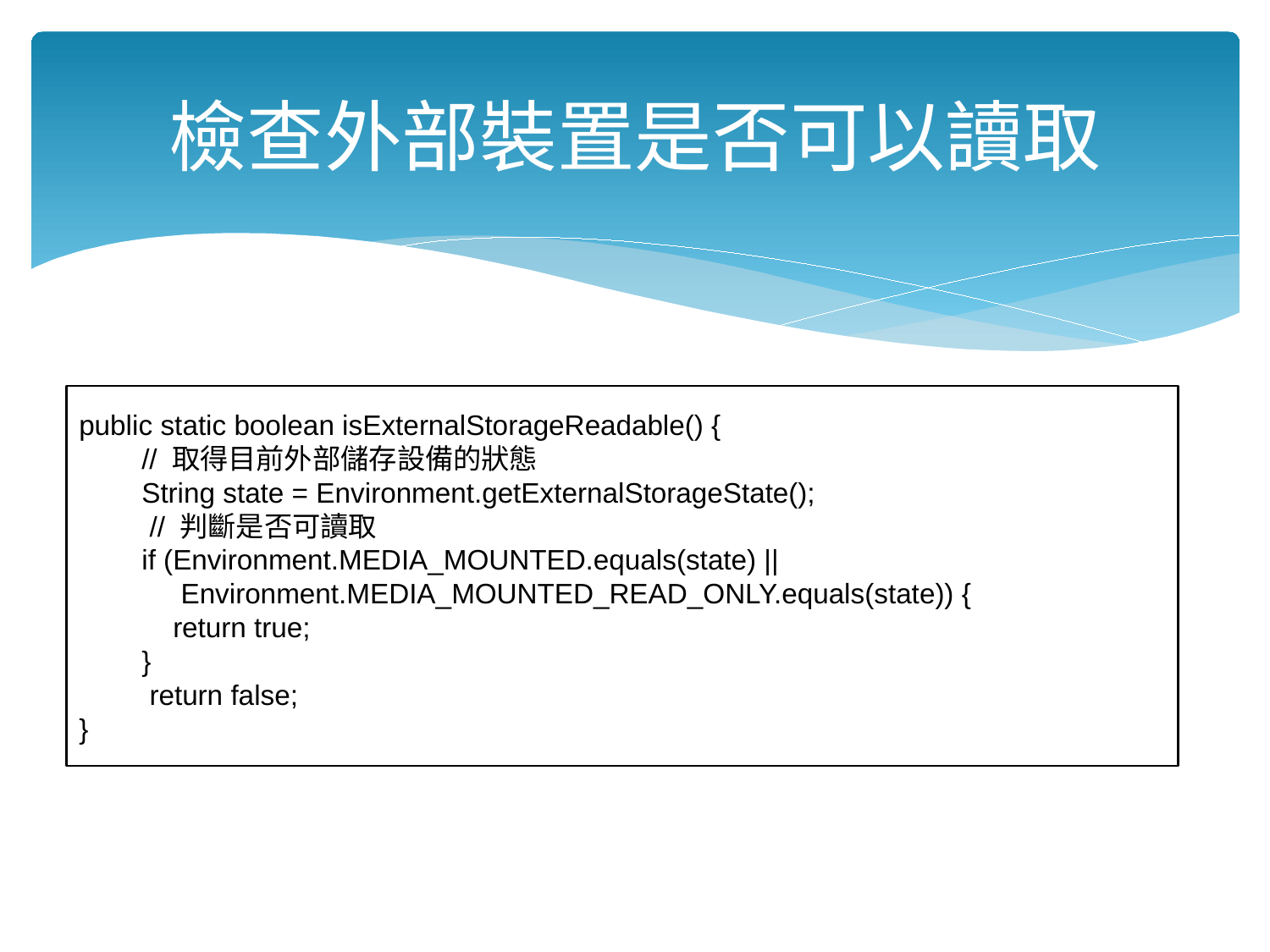

# 檢查外部裝置是否可以讀取

public static boolean isExternalStorageReadable() {
        // 取得目前外部儲存設備的狀態
        String state = Environment.getExternalStorageState();
         // 判斷是否可讀取
        if (Environment.MEDIA_MOUNTED.equals(state) ||
             Environment.MEDIA_MOUNTED_READ_ONLY.equals(state)) {
            return true;
        }
         return false;
}